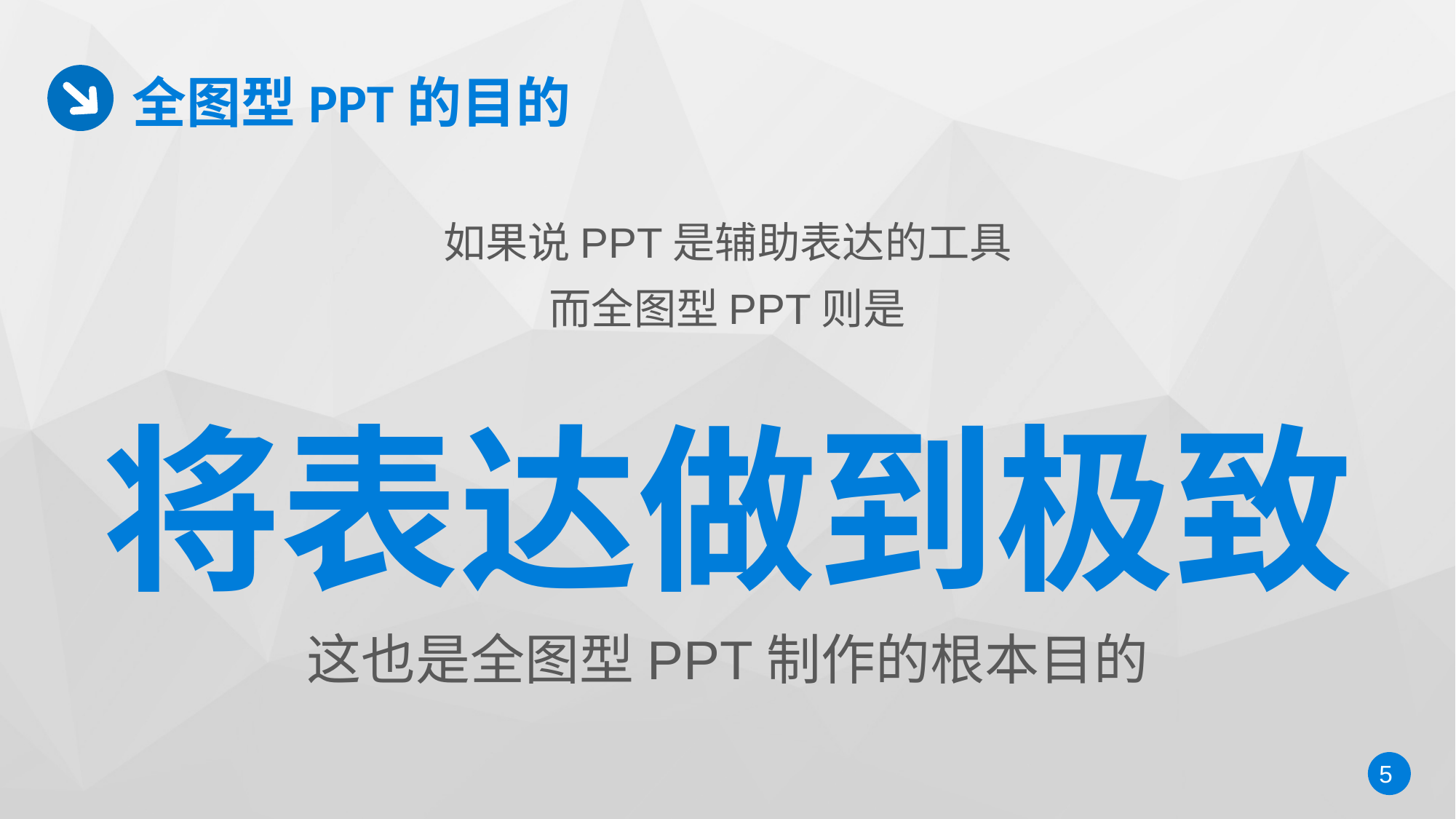

全图型PPT的目的
如果说PPT是辅助表达的工具
而全图型PPT则是
将表达做到极致
这也是全图型PPT制作的根本目的